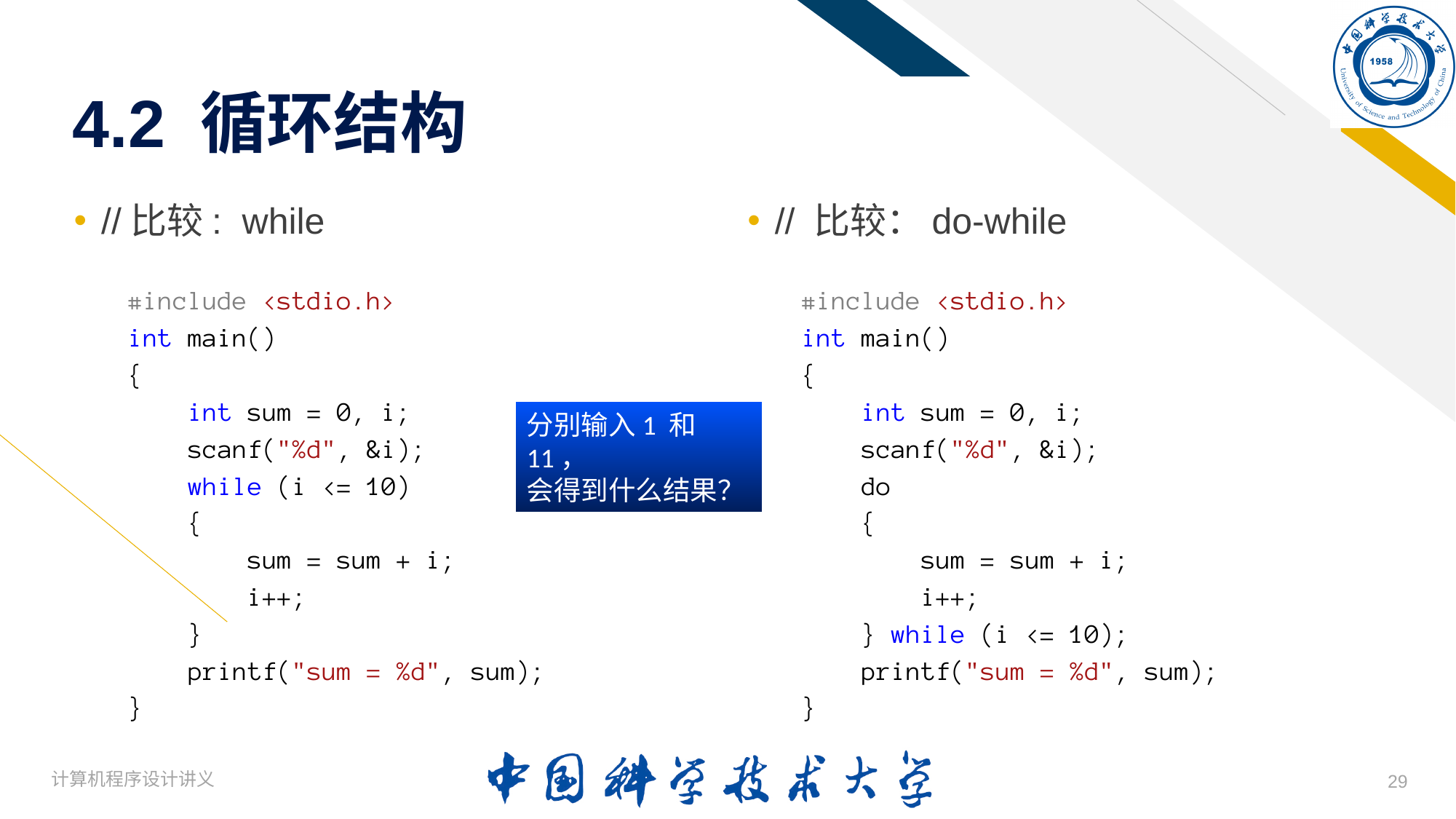

# 4.2 循环结构
//比较:  while

#include <stdio.h>
int main()
{
    int sum = 0, i;
    scanf("%d", &i);
    while (i <= 10)
    {
        sum = sum + i;
        i++;
    }
    printf("sum = %d", sum);
}
// 比较：do-while

#include <stdio.h>
int main()
{
    int sum = 0, i;
    scanf("%d", &i);
    do
    {
        sum = sum + i;
        i++;
    } while (i <= 10);
    printf("sum = %d", sum);
}

分别输入1 和 11，
会得到什么结果？
计算机程序设计讲义
29